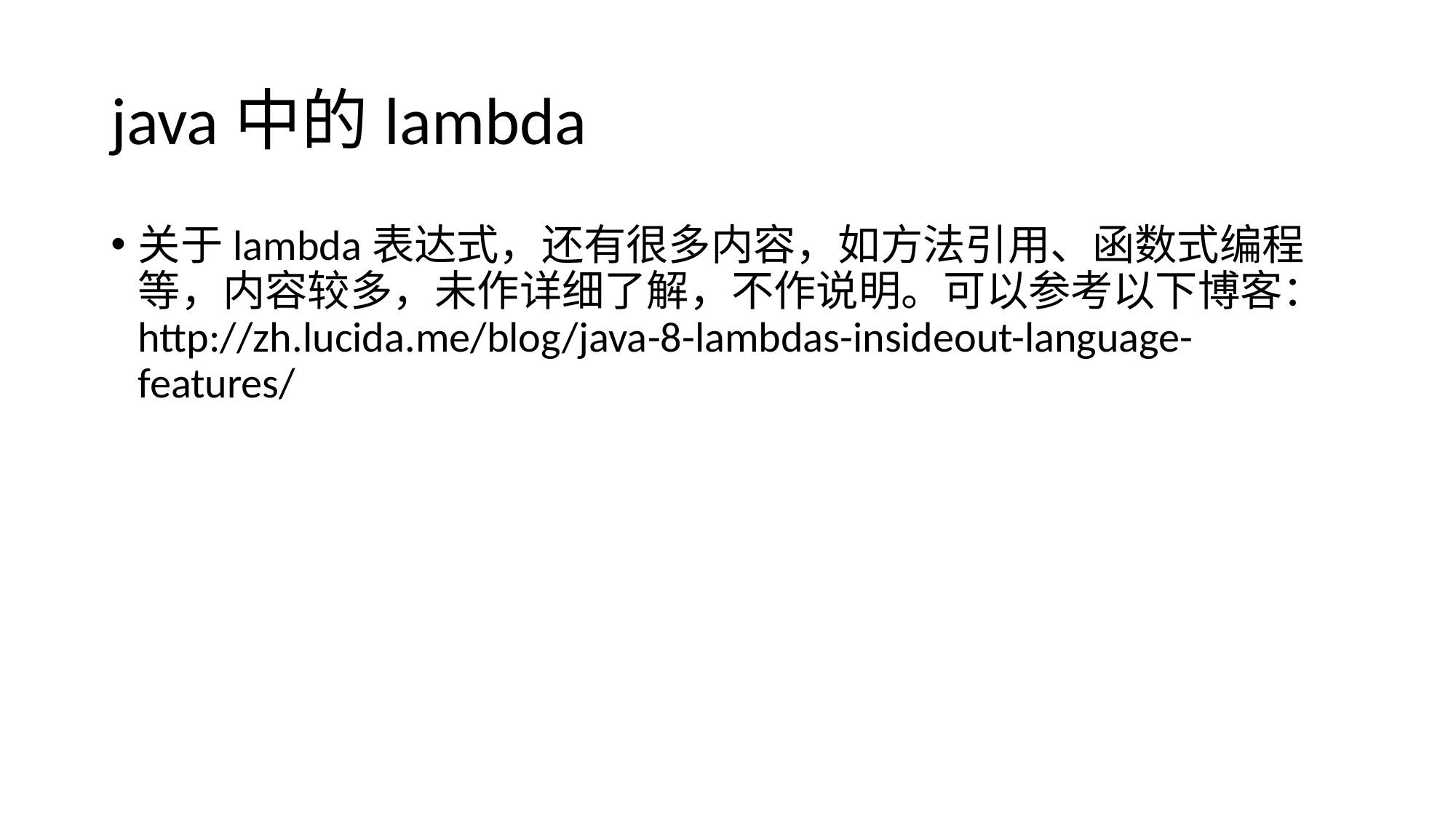

# java中的lambda
关于lambda表达式，还有很多内容，如方法引用、函数式编程等，内容较多，未作详细了解，不作说明。可以参考以下博客：http://zh.lucida.me/blog/java-8-lambdas-insideout-language-features/